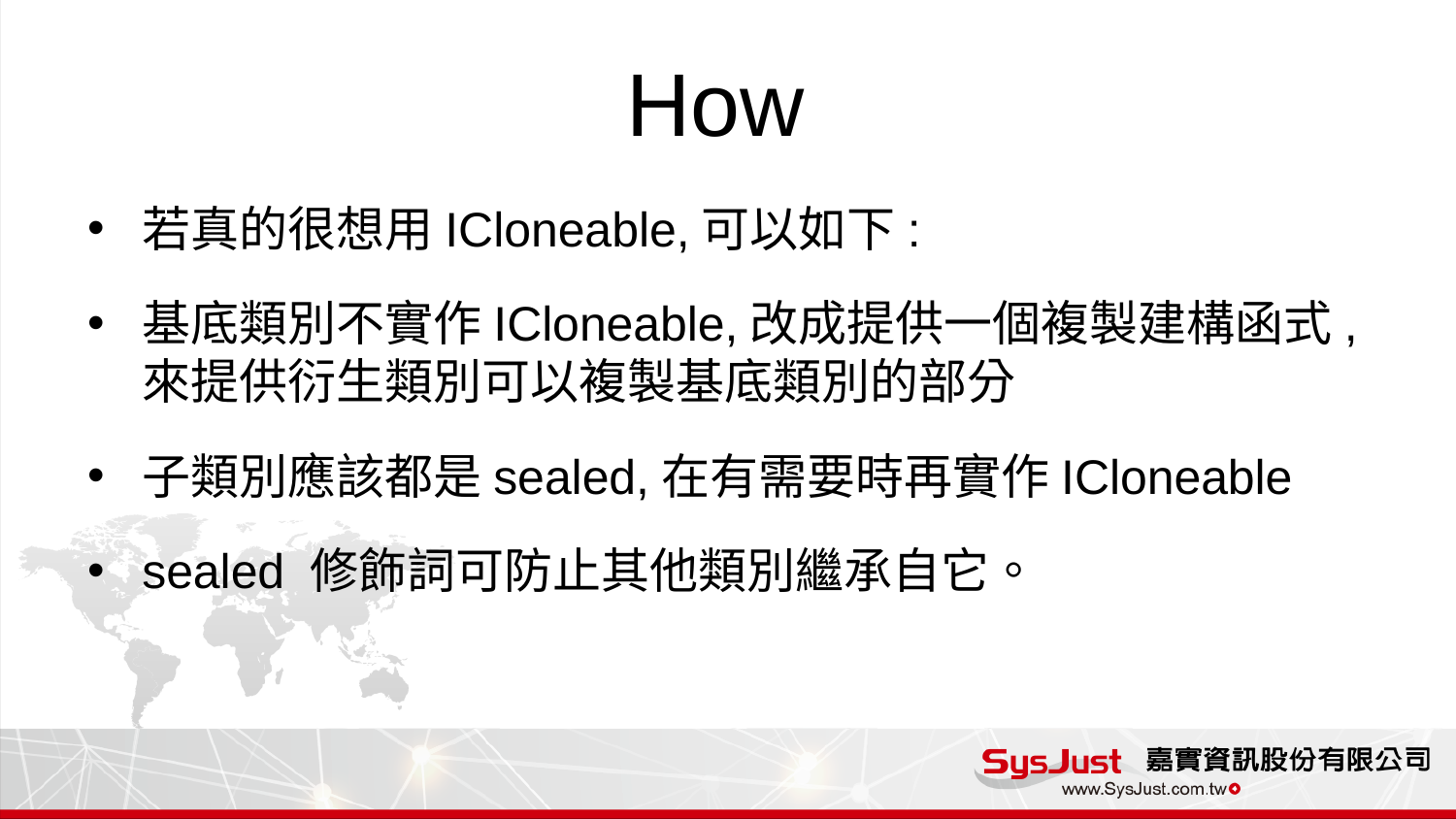

# How
若真的很想用ICloneable,可以如下:
基底類別不實作ICloneable,改成提供一個複製建構函式,來提供衍生類別可以複製基底類別的部分
子類別應該都是sealed,在有需要時再實作ICloneable
sealed 修飾詞可防止其他類別繼承自它。